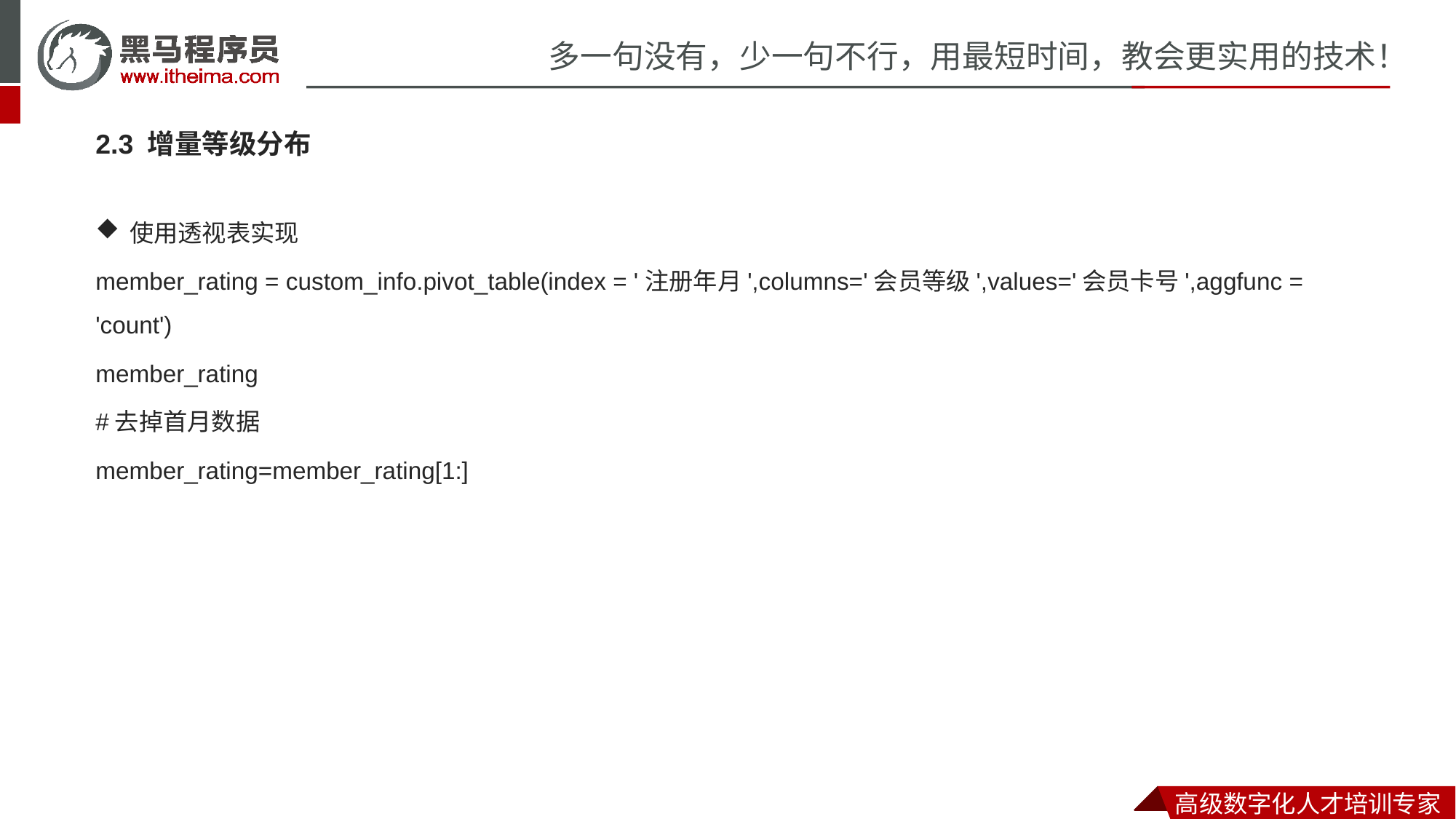

2.3 增量等级分布
使用透视表实现
member_rating = custom_info.pivot_table(index = '注册年月',columns='会员等级',values='会员卡号',aggfunc = 'count')
member_rating
#去掉首月数据
member_rating=member_rating[1:]